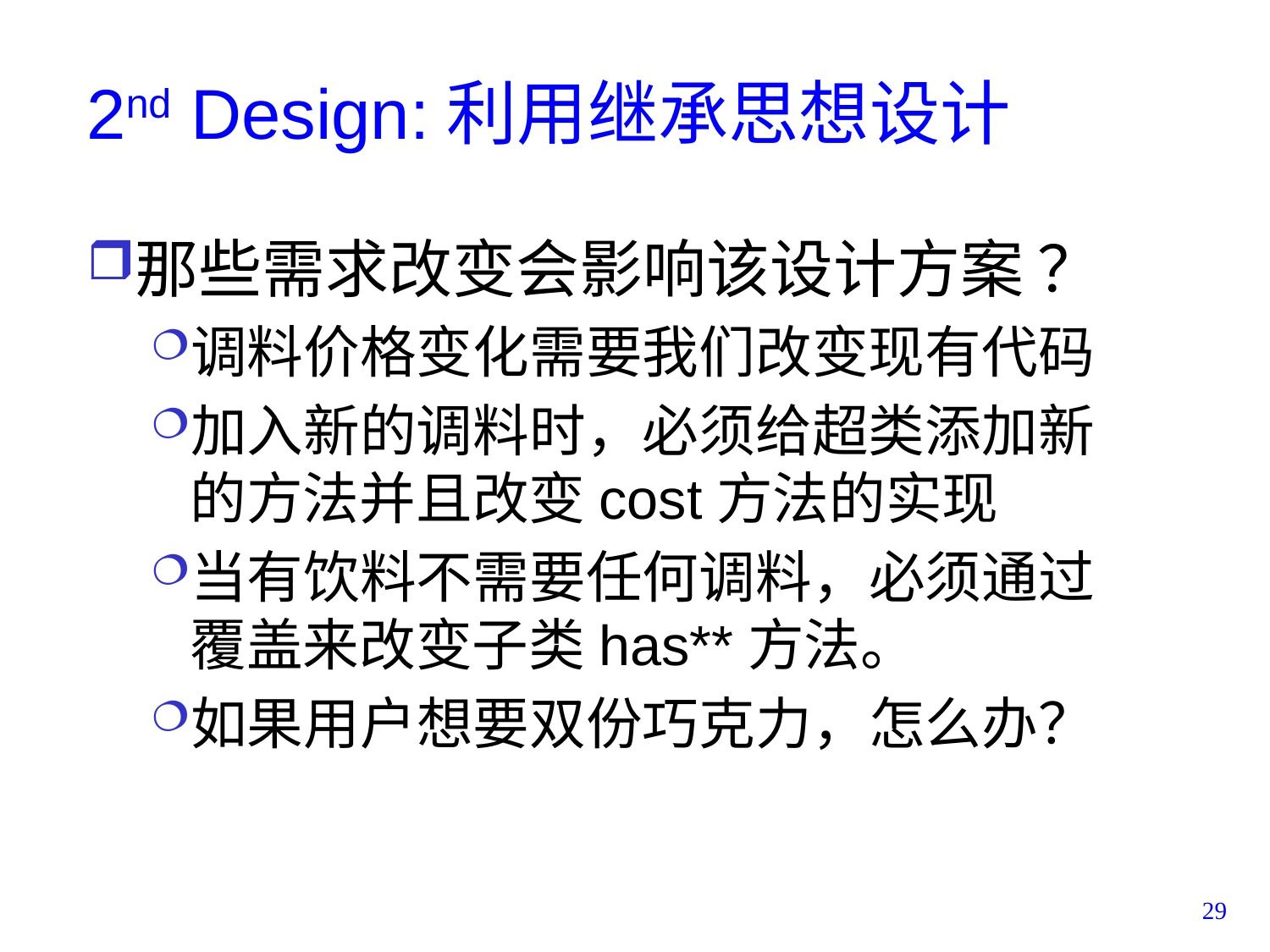

# 2nd Design:利用继承思想设计
那些需求改变会影响该设计方案 ？
调料价格变化需要我们改变现有代码
加入新的调料时，必须给超类添加新的方法并且改变cost方法的实现
当有饮料不需要任何调料，必须通过覆盖来改变子类has**方法。
如果用户想要双份巧克力，怎么办？

29